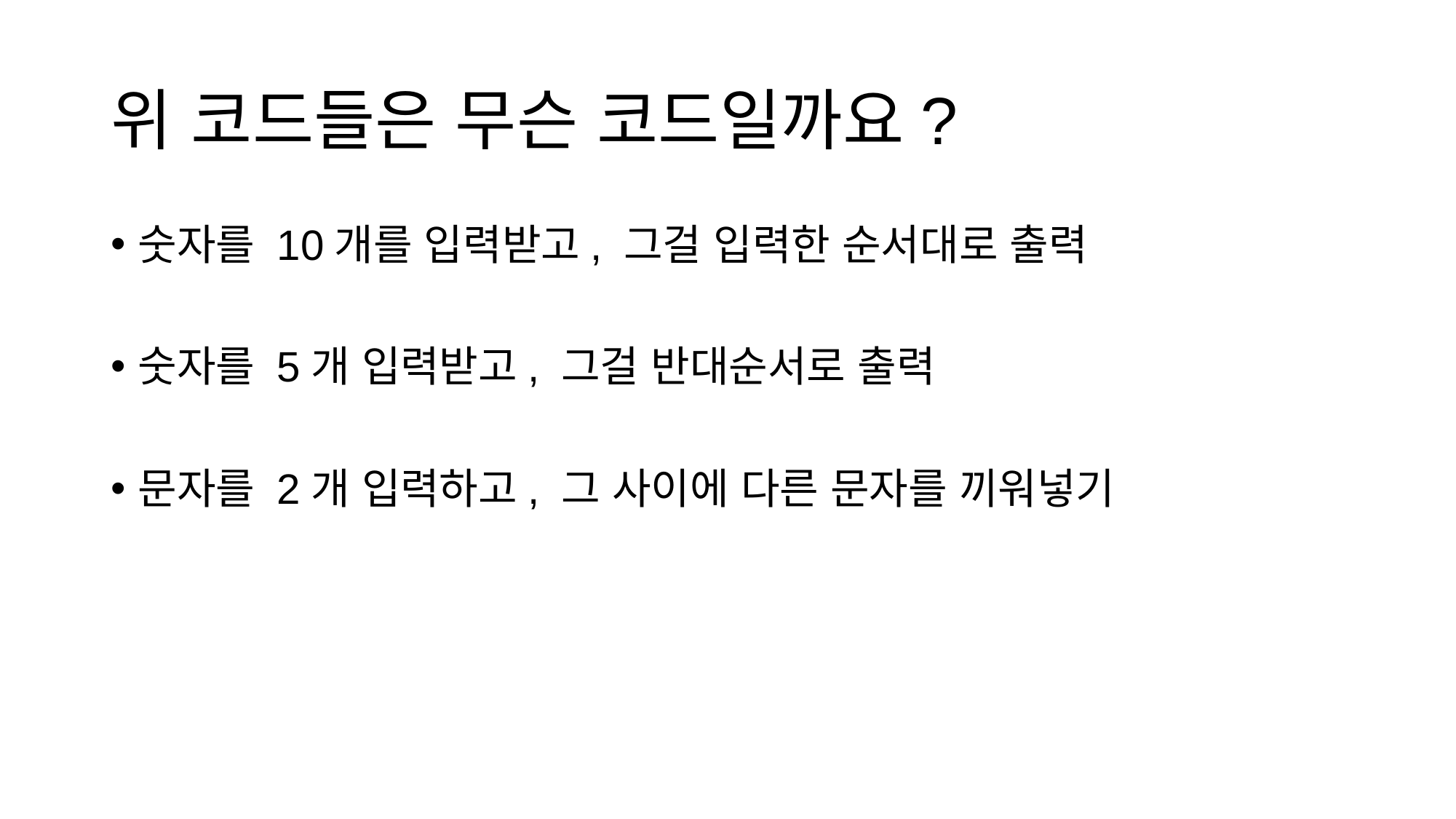

# 위 코드들은 무슨 코드일까요?
숫자를 10개를 입력받고, 그걸 입력한 순서대로 출력

숫자를 5개 입력받고, 그걸 반대순서로 출력

문자를 2개 입력하고, 그 사이에 다른 문자를 끼워넣기